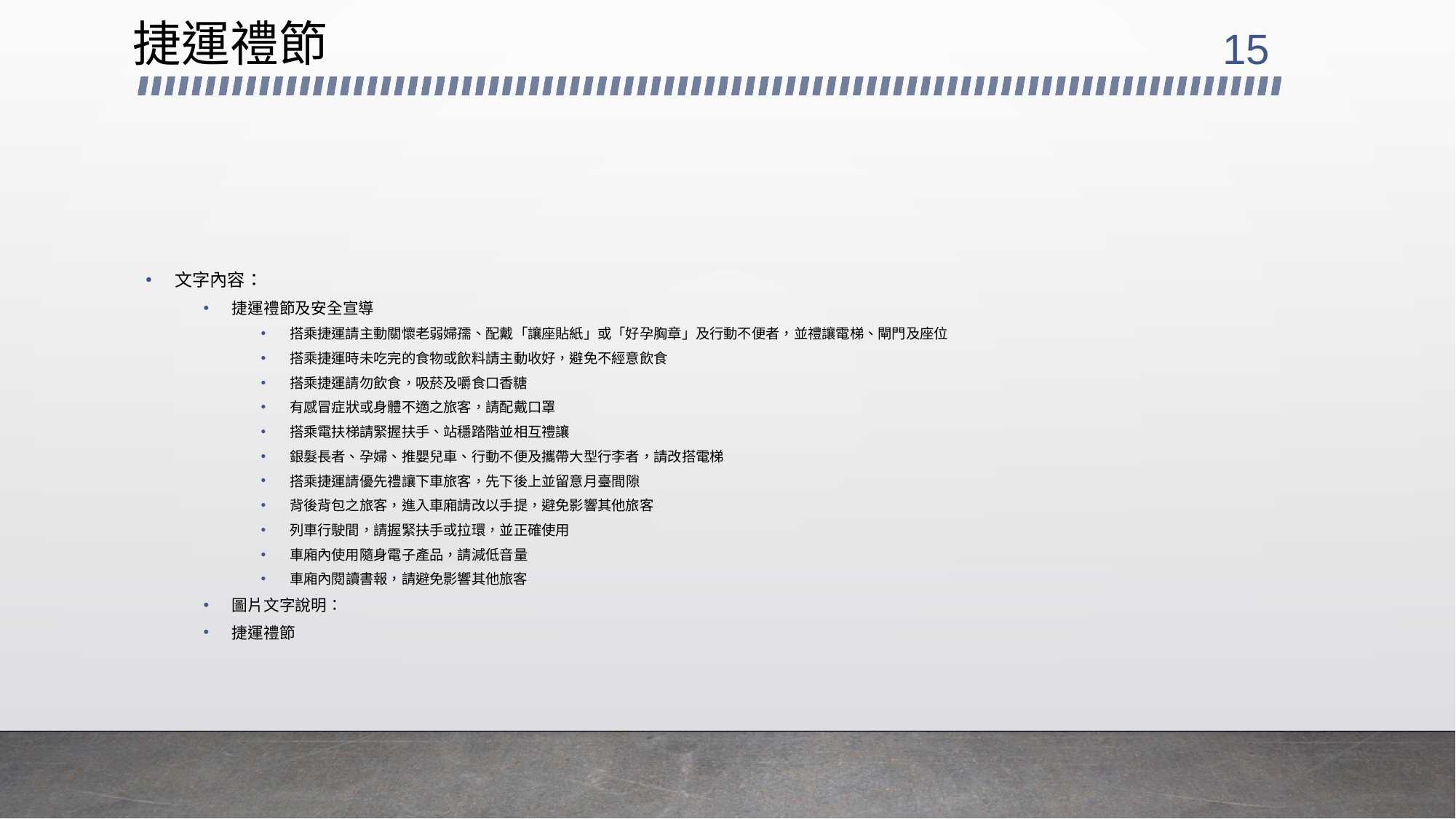

# 捷運禮節
15
文字內容：
捷運禮節及安全宣導
搭乘捷運請主動關懷老弱婦孺、配戴「讓座貼紙」或「好孕胸章」及行動不便者，並禮讓電梯、閘門及座位
搭乘捷運時未吃完的食物或飲料請主動收好，避免不經意飲食
搭乘捷運請勿飲食，吸菸及嚼食口香糖
有感冒症狀或身體不適之旅客，請配戴口罩
搭乘電扶梯請緊握扶手、站穩踏階並相互禮讓
銀髮長者、孕婦、推嬰兒車、行動不便及攜帶大型行李者，請改搭電梯
搭乘捷運請優先禮讓下車旅客，先下後上並留意月臺間隙
背後背包之旅客，進入車廂請改以手提，避免影響其他旅客
列車行駛間，請握緊扶手或拉環，並正確使用
車廂內使用隨身電子產品，請減低音量
車廂內閱讀書報，請避免影響其他旅客
圖片文字說明：
捷運禮節